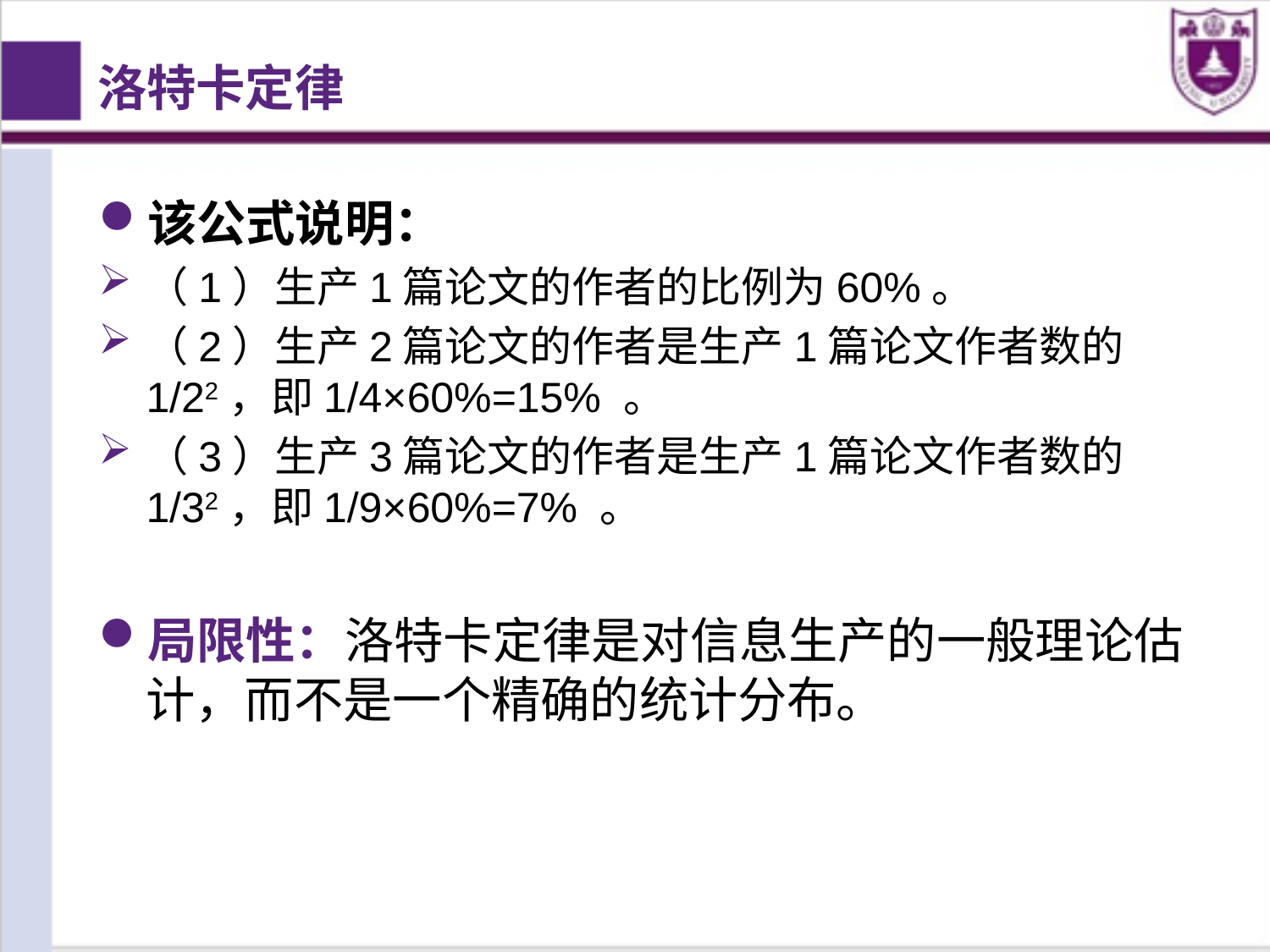

洛特卡定律
该公式说明：
（1）生产1篇论文的作者的比例为60%。
（2）生产2篇论文的作者是生产1篇论文作者数的1/22，即1/4×60%=15% 。
（3）生产3篇论文的作者是生产1篇论文作者数的1/32，即1/9×60%=7% 。

局限性：洛特卡定律是对信息生产的一般理论估计，而不是一个精确的统计分布。